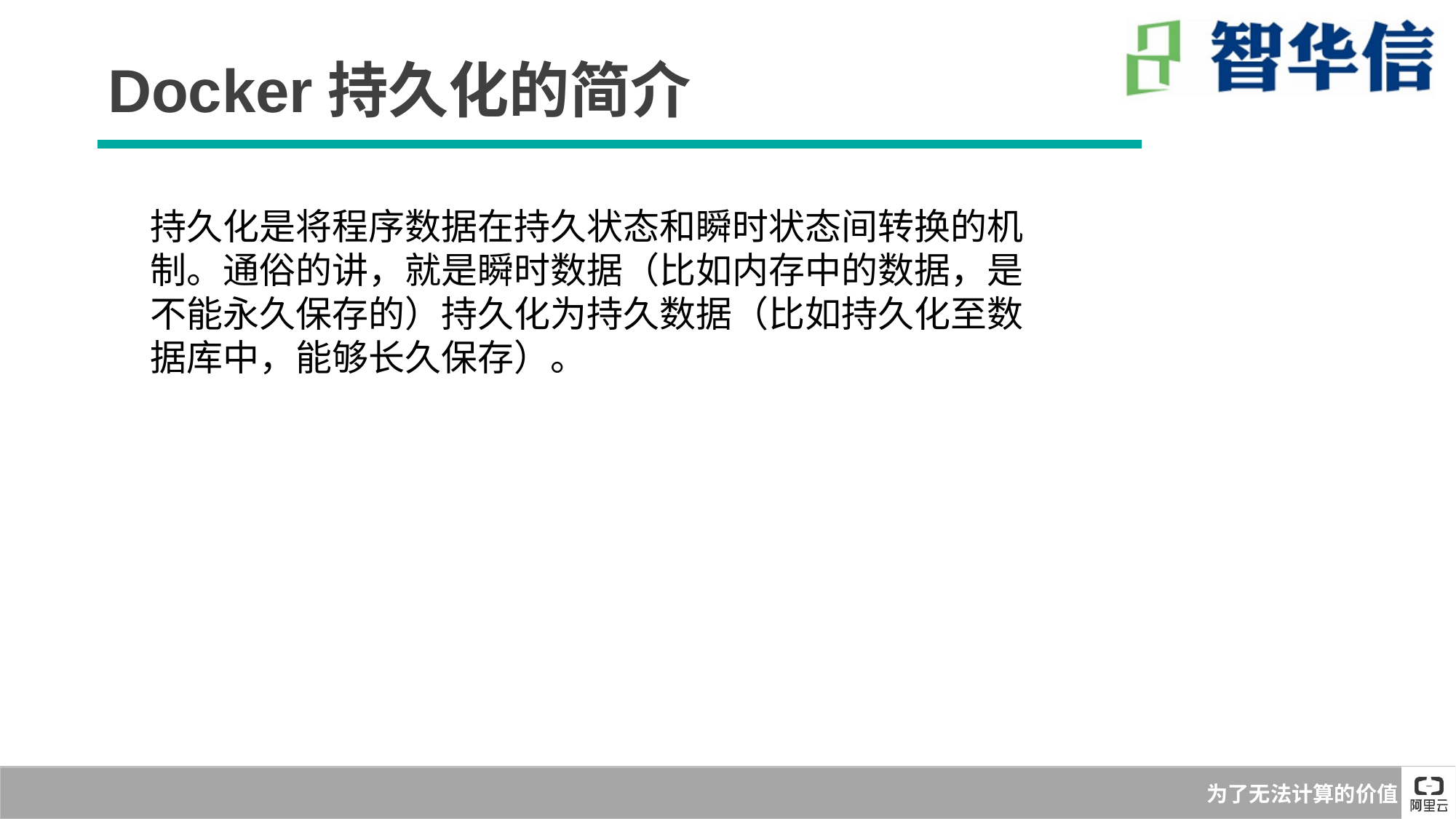

Docker持久化的简介
持久化是将程序数据在持久状态和瞬时状态间转换的机制。通俗的讲，就是瞬时数据（比如内存中的数据，是不能永久保存的）持久化为持久数据（比如持久化至数据库中，能够长久保存）。